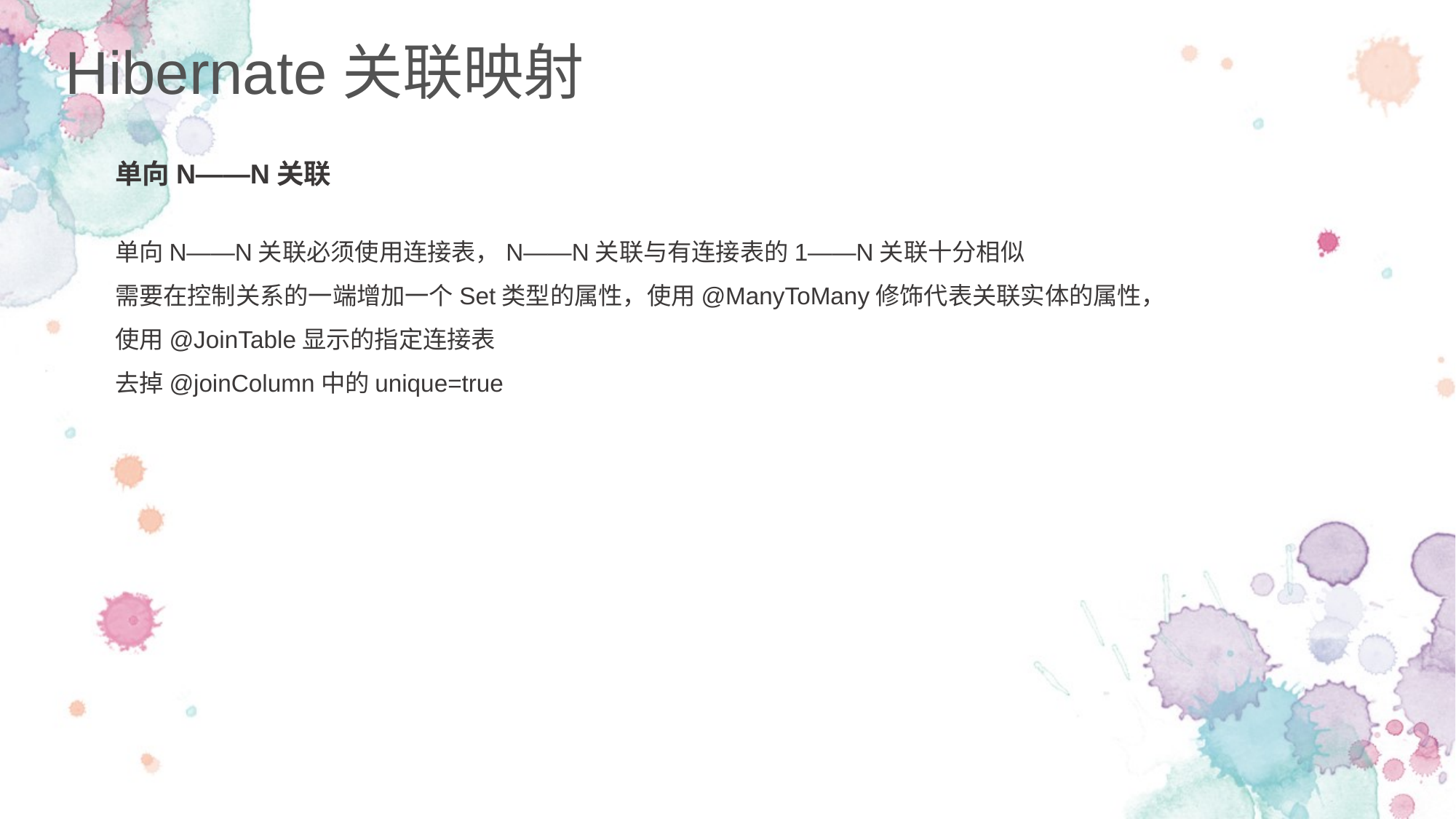

Hibernate关联映射
单向N——N关联
单向N——N关联必须使用连接表，N——N关联与有连接表的1——N关联十分相似
需要在控制关系的一端增加一个Set类型的属性，使用@ManyToMany修饰代表关联实体的属性，使用@JoinTable显示的指定连接表
去掉@joinColumn中的unique=true